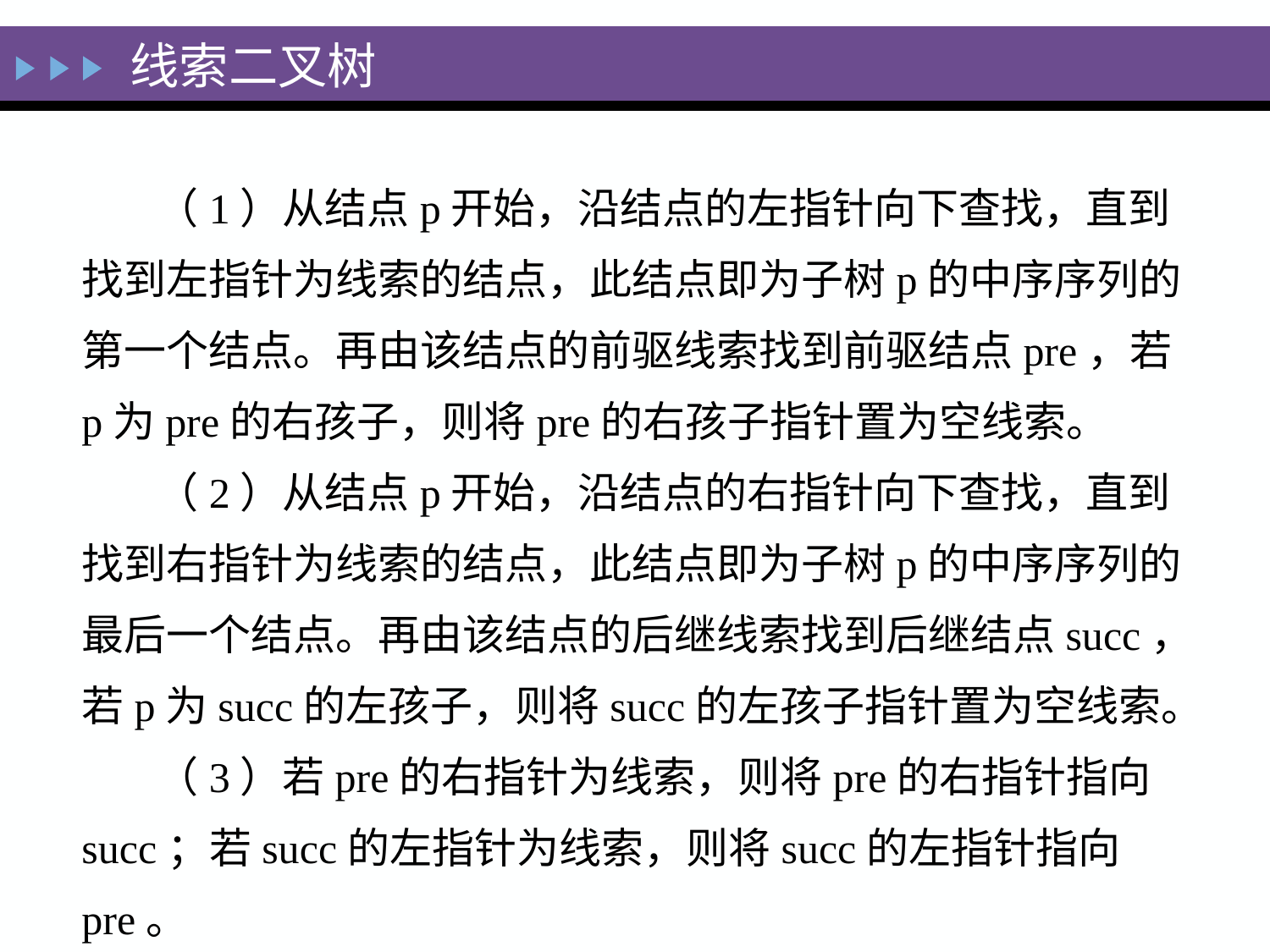

# 线索二叉树
（1）从结点p开始，沿结点的左指针向下查找，直到找到左指针为线索的结点，此结点即为子树p的中序序列的第一个结点。再由该结点的前驱线索找到前驱结点pre，若p为pre的右孩子，则将pre的右孩子指针置为空线索。
（2）从结点p开始，沿结点的右指针向下查找，直到找到右指针为线索的结点，此结点即为子树p的中序序列的最后一个结点。再由该结点的后继线索找到后继结点succ，若p为succ的左孩子，则将succ的左孩子指针置为空线索。
（3）若pre的右指针为线索，则将pre的右指针指向succ；若succ的左指针为线索，则将succ的左指针指向pre。
（4）释放子树p的结点。